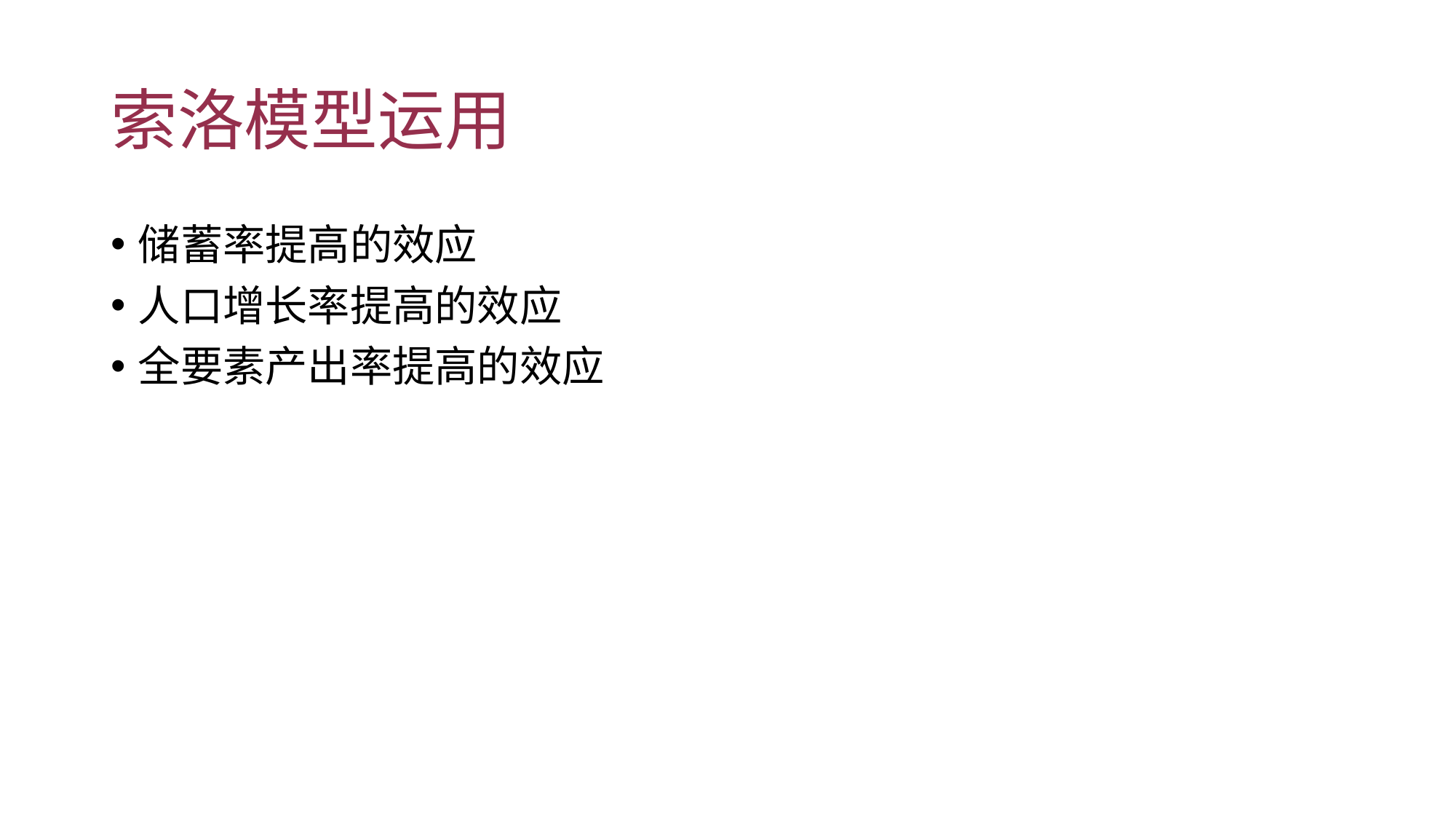

# 索洛模型运用
储蓄率提高的效应
人口增长率提高的效应
全要素产出率提高的效应